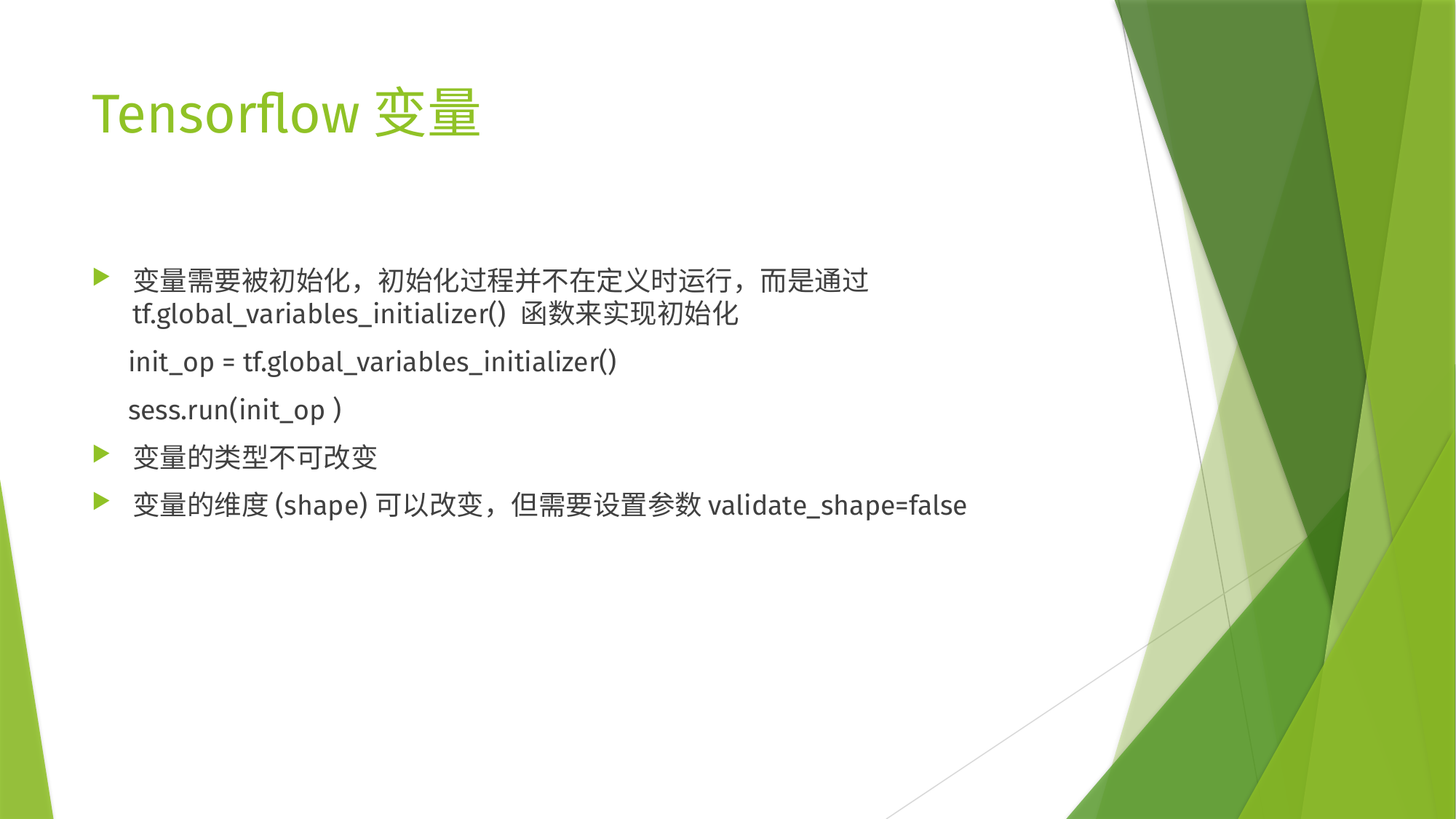

# Tensorflow变量
变量需要被初始化，初始化过程并不在定义时运行，而是通过tf.global_variables_initializer() 函数来实现初始化
     init_op = tf.global_variables_initializer()
     sess.run(init_op )
变量的类型不可改变
变量的维度(shape)可以改变，但需要设置参数validate_shape=false